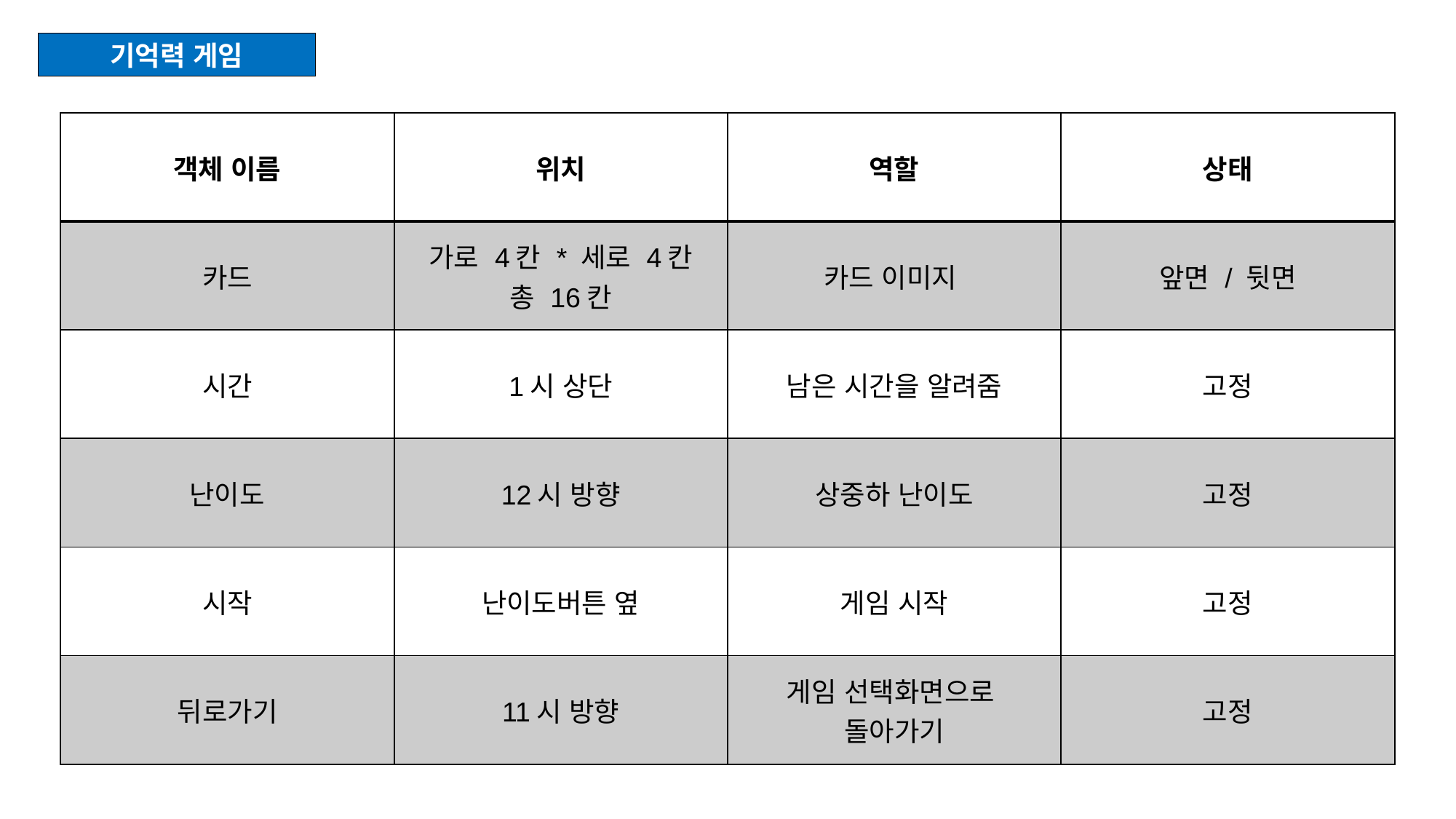

기억력 게임
| 객체 이름 | 위치 | 역할 | 상태 |
| --- | --- | --- | --- |
| 카드 | 가로 4칸 \* 세로 4칸 총 16칸 | 카드 이미지 | 앞면 / 뒷면 |
| 시간 | 1시 상단 | 남은 시간을 알려줌 | 고정 |
| 난이도 | 12시 방향 | 상중하 난이도 | 고정 |
| 시작 | 난이도버튼 옆 | 게임 시작 | 고정 |
| 뒤로가기 | 11시 방향 | 게임 선택화면으로 돌아가기 | 고정 |